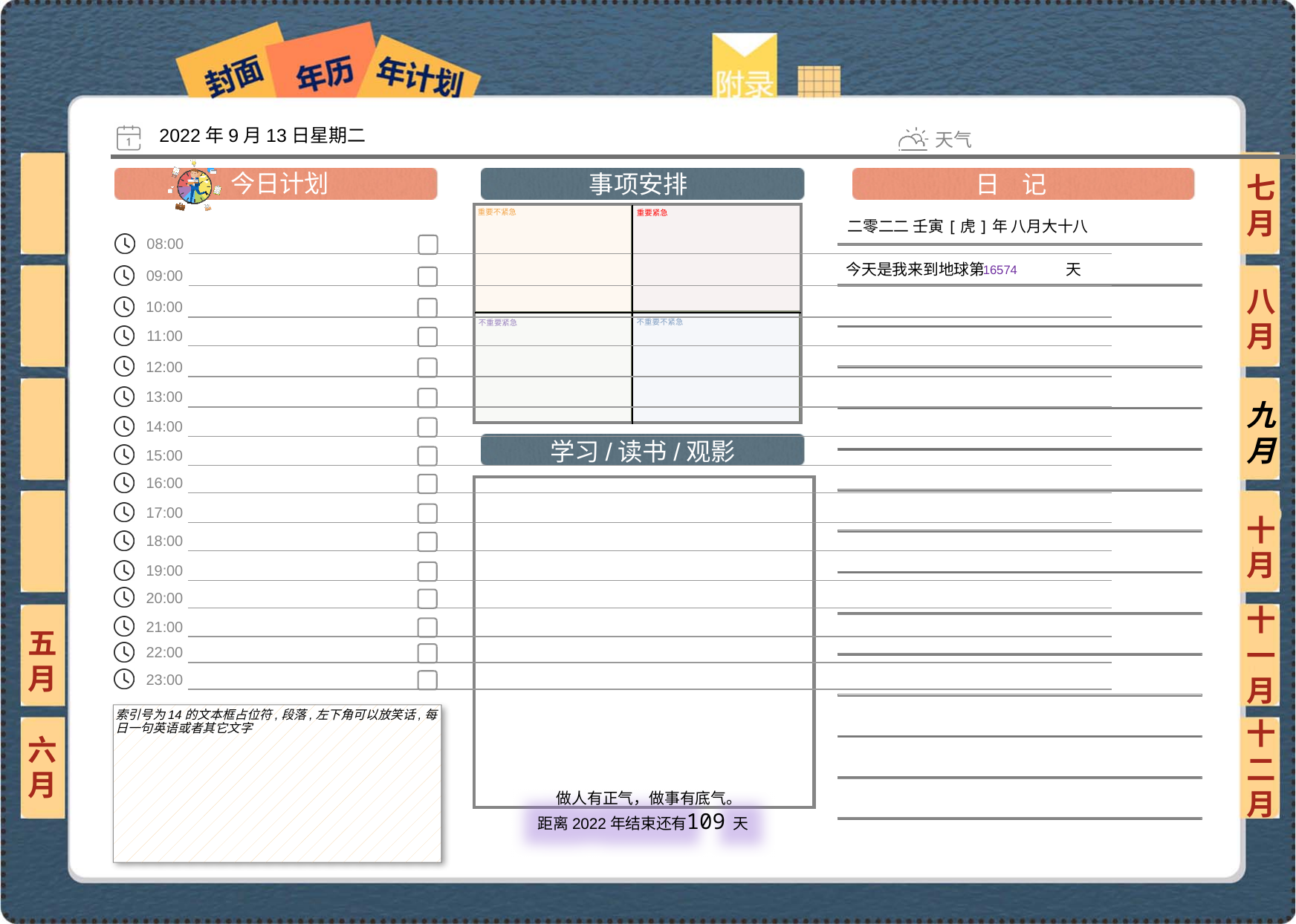

2022年9月13日星期二
七月
二零二二 壬寅[虎]年 八月大十八
16574
八月
九月
十月
十一月
五月
索引号为14的文本框占位符,段落,左下角可以放笑话,每日一句英语或者其它文字
六月
十二月
109
 做人有正气，做事有底气。